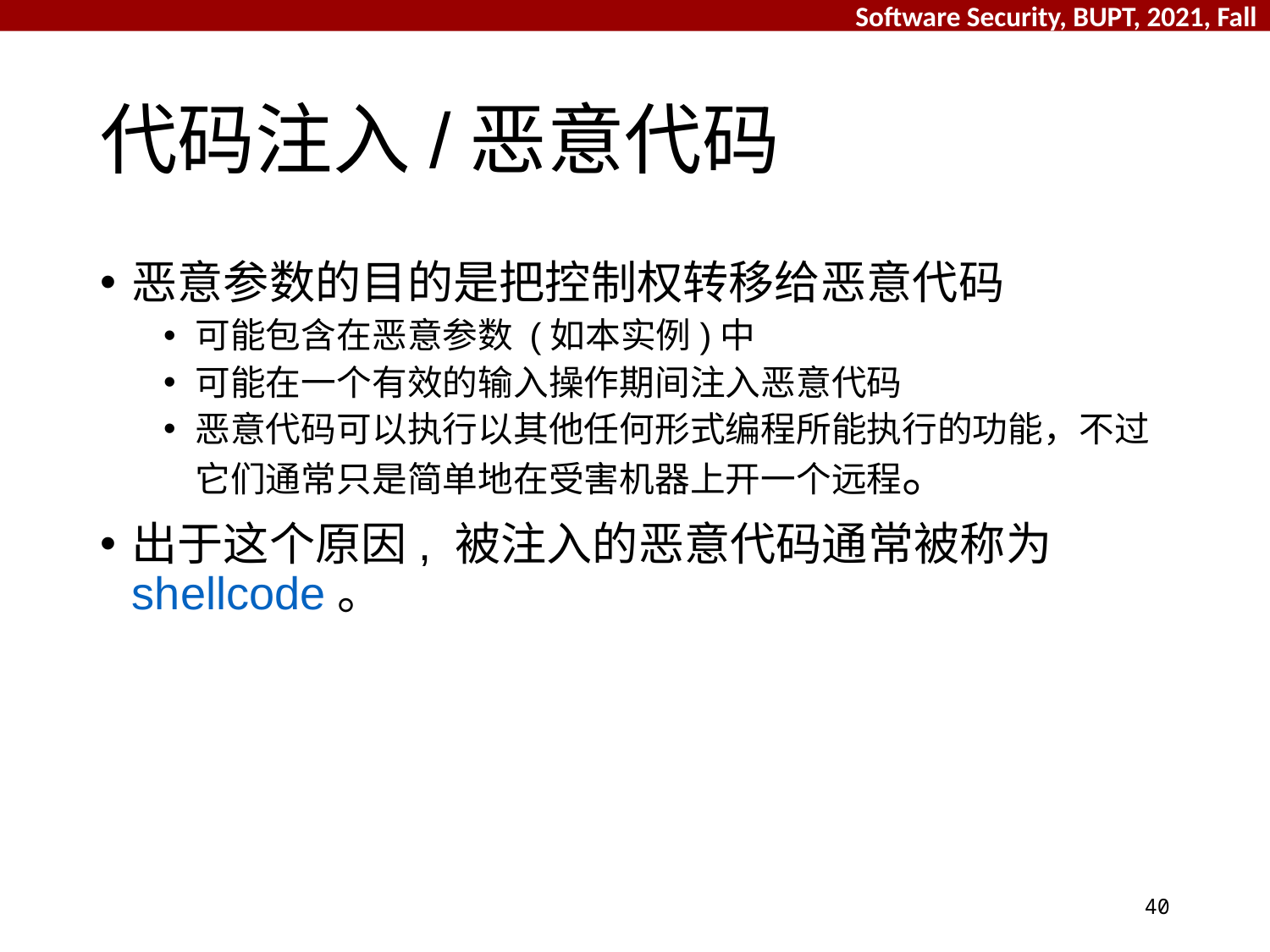

# 代码注入/恶意代码
恶意参数的目的是把控制权转移给恶意代码
可能包含在恶意参数 (如本实例)中
可能在一个有效的输入操作期间注入恶意代码
恶意代码可以执行以其他任何形式编程所能执行的功能，不过它们通常只是简单地在受害机器上开一个远程。
出于这个原因, 被注入的恶意代码通常被称为shellcode。
40